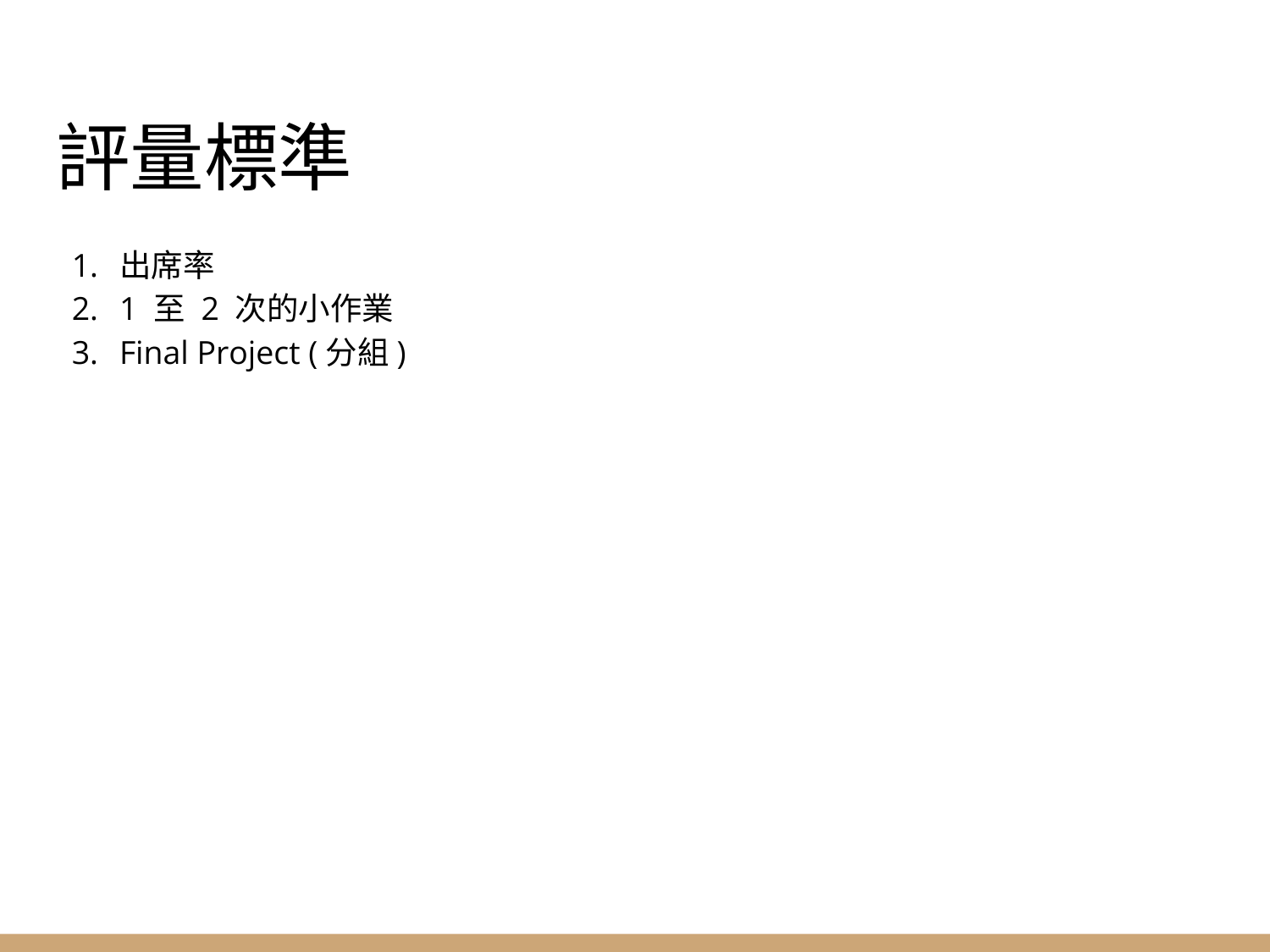

# 評量標準
出席率
1 至 2 次的小作業
Final Project (分組)